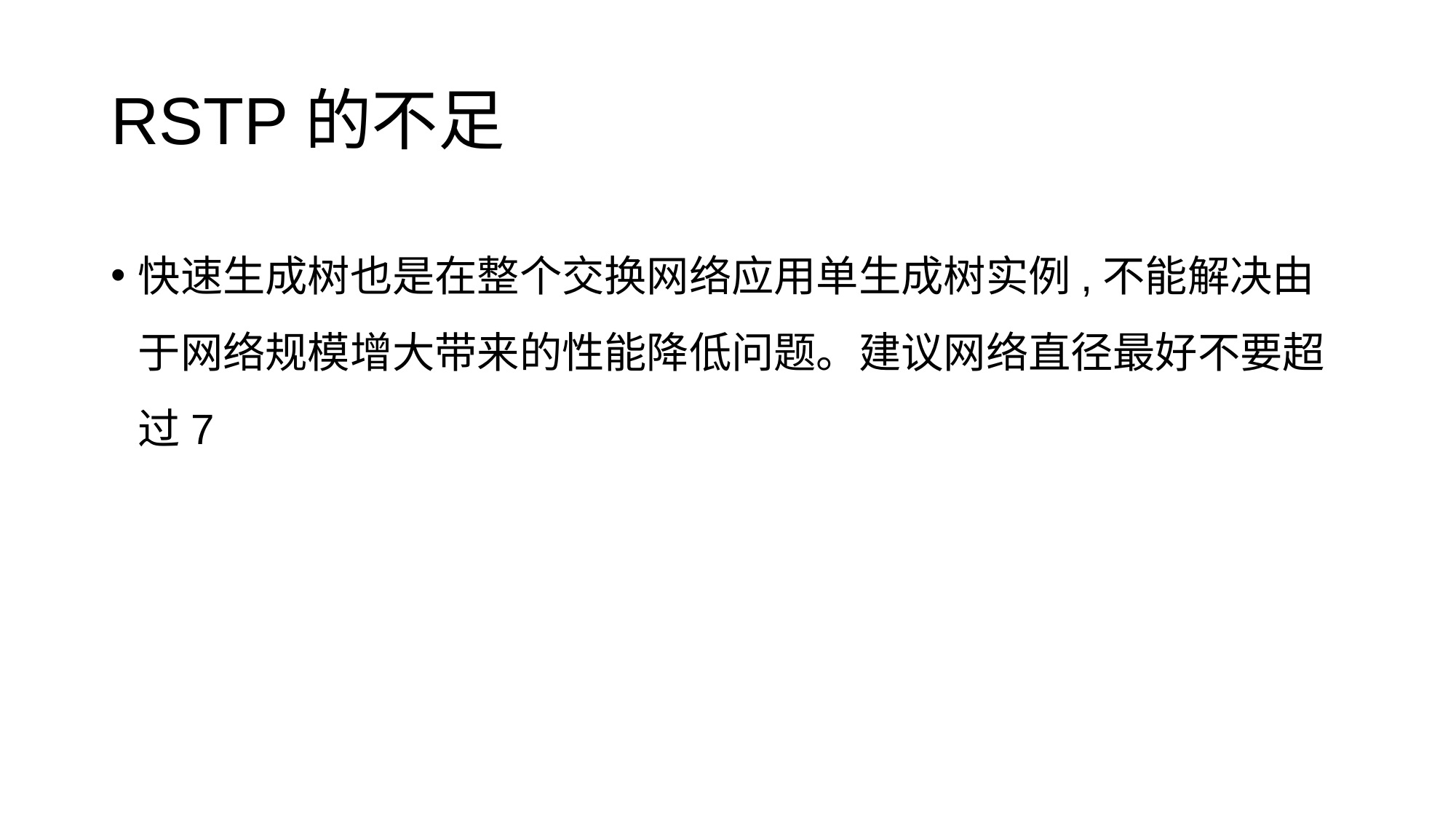

# RSTP的不足
快速生成树也是在整个交换网络应用单生成树实例,不能解决由于网络规模增大带来的性能降低问题。建议网络直径最好不要超过7